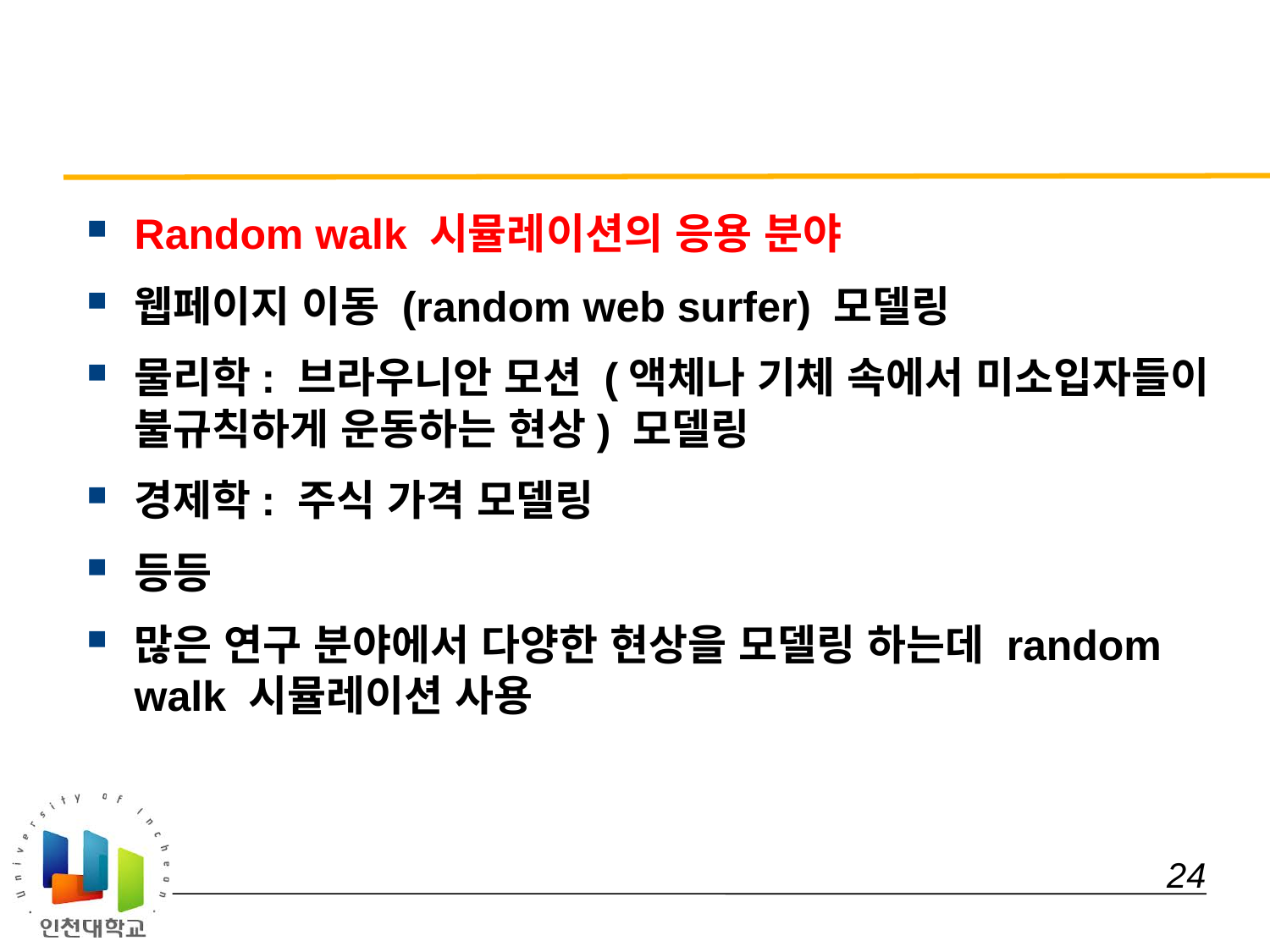

#
Random walk 시뮬레이션의 응용 분야
웹페이지 이동 (random web surfer) 모델링
물리학: 브라우니안 모션 (액체나 기체 속에서 미소입자들이 불규칙하게 운동하는 현상) 모델링
경제학: 주식 가격 모델링
등등
많은 연구 분야에서 다양한 현상을 모델링 하는데 random walk 시뮬레이션 사용

 24